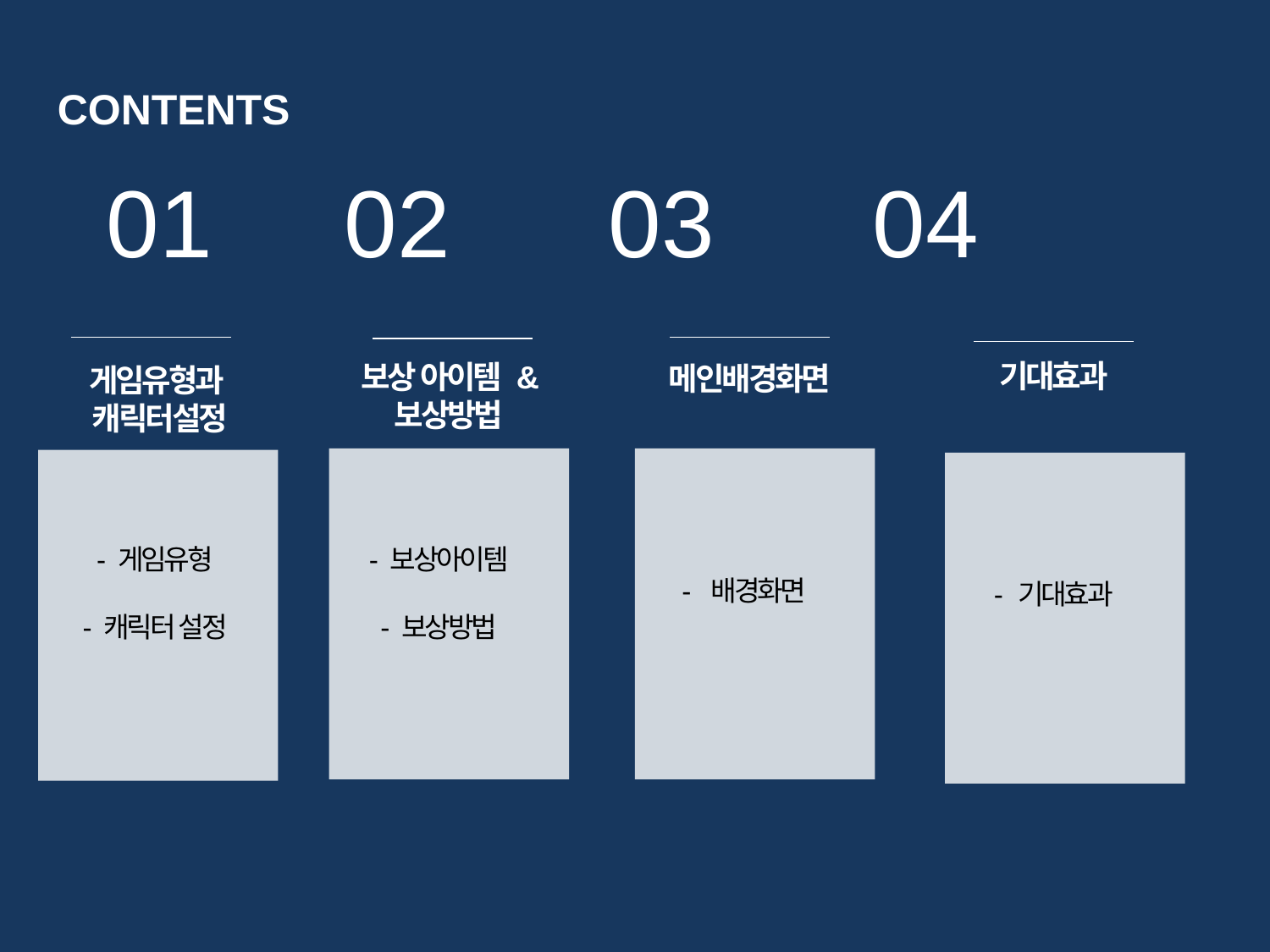

CONTENTS
  01     02      03      04
기대효과
보상 아이템 & 보상방법
메인배경화면
게임유형과
캐릭터설정

- 게임유형

- 캐릭터 설정

- 보상아이템

- 보상방법
-  배경화면
- 기대효과